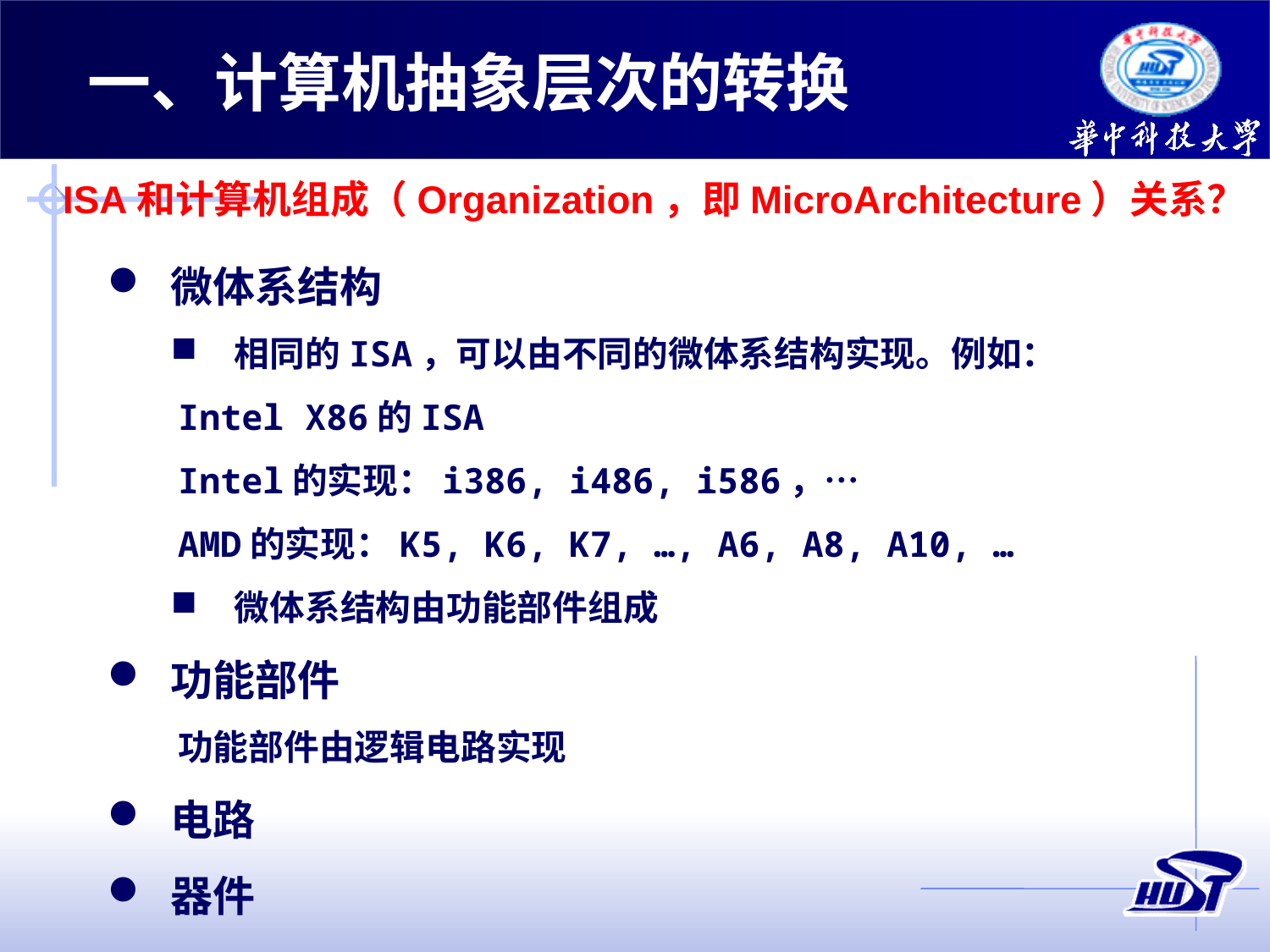

一、计算机抽象层次的转换
ISA和计算机组成（Organization，即MicroArchitecture）关系？
微体系结构
相同的ISA，可以由不同的微体系结构实现。例如：
Intel X86的ISA
Intel的实现：i386, i486, i586，…
AMD的实现：K5, K6, K7, …, A6, A8, A10, …
微体系结构由功能部件组成
功能部件
功能部件由逻辑电路实现
电路
器件